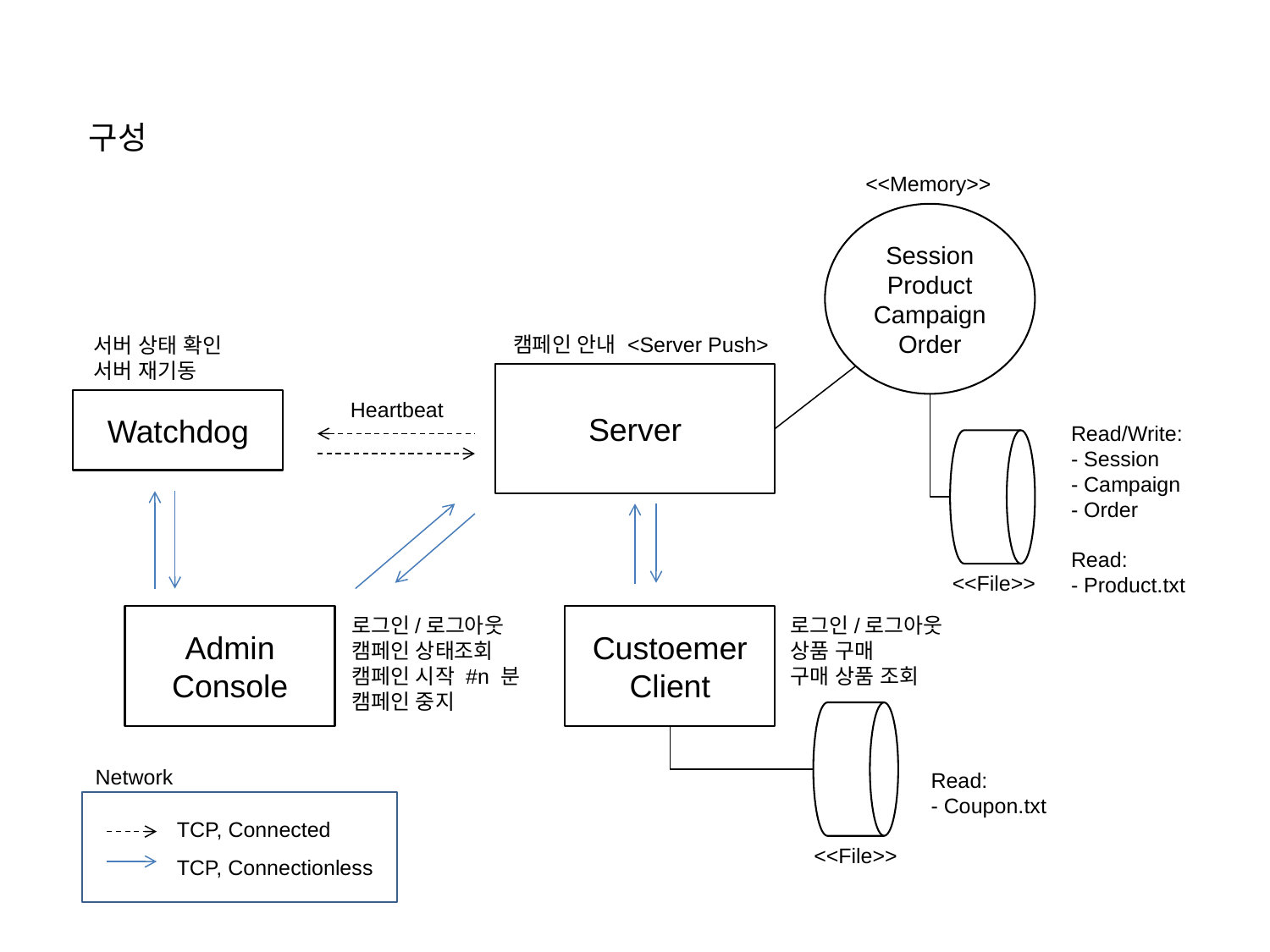

구성
<<Memory>>
Session
Product
Campaign
Order
캠페인 안내 <Server Push>
서버 상태 확인
서버 재기동
Server
Watchdog
Heartbeat
Read/Write:
- Session
- Campaign
- Order

Read:
- Product.txt

<<File>>
Admin
Console
Custoemer
Client
로그인/로그아웃
캠페인 상태조회
캠페인 시작 #n 분
캠페인 중지
로그인/로그아웃
상품 구매
구매 상품 조회

Network
Read:
- Coupon.txt

TCP, Connected
TCP, Connectionless
<<File>>